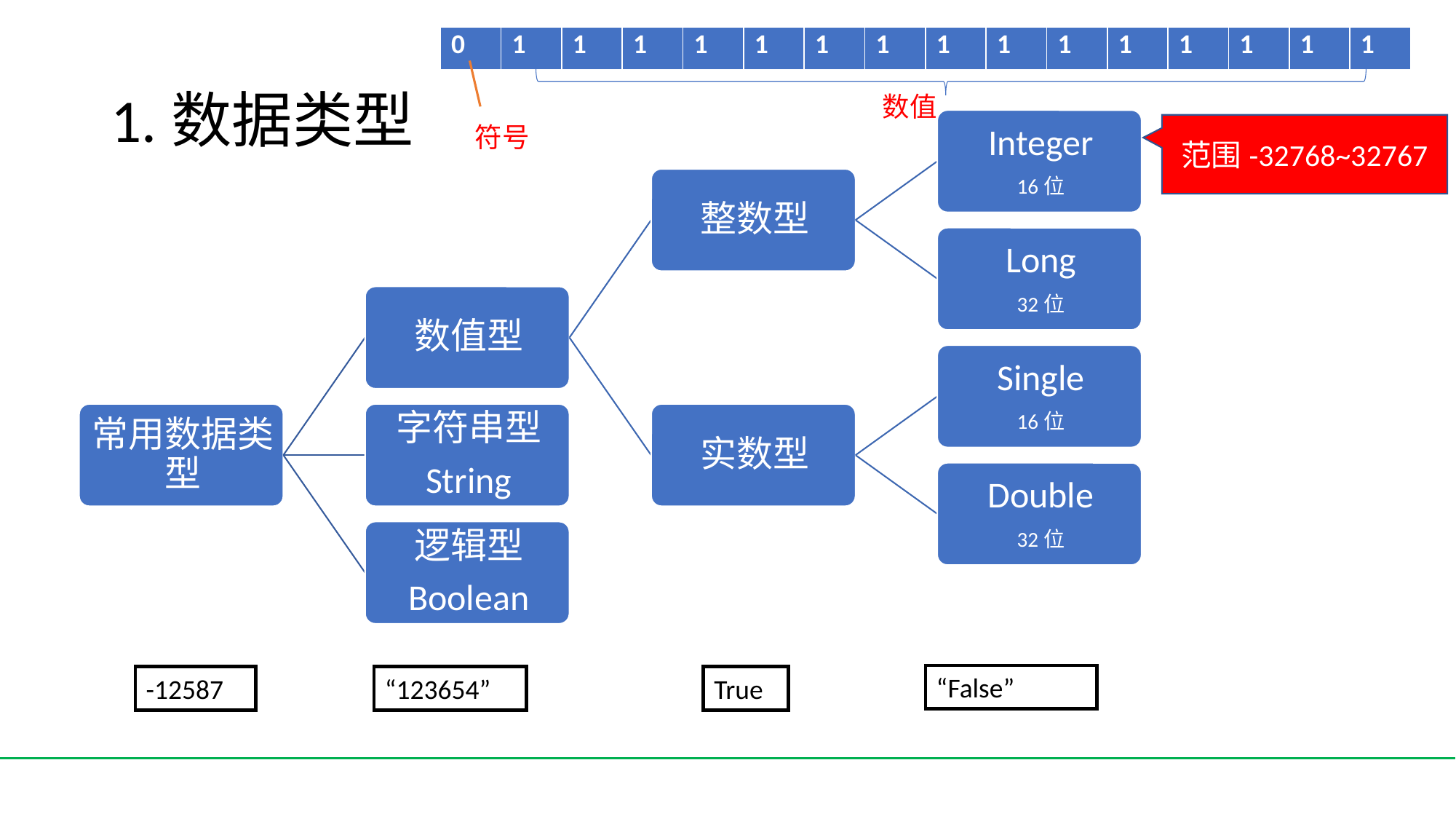

常用数据类型

数值型

整数型

Integer
16位

Long
32位

实数型

Single
16位

Double
32位

字符串型
String

逻辑型
Boolean

| 0 | 1 | 1 | 1 | 1 | 1 | 1 | 1 | 1 | 1 | 1 | 1 | 1 | 1 | 1 | 1 |
| --- | --- | --- | --- | --- | --- | --- | --- | --- | --- | --- | --- | --- | --- | --- | --- |
# 1.数据类型
数值
符号
范围-32768~32767
“False”
-12587
“123654”
True